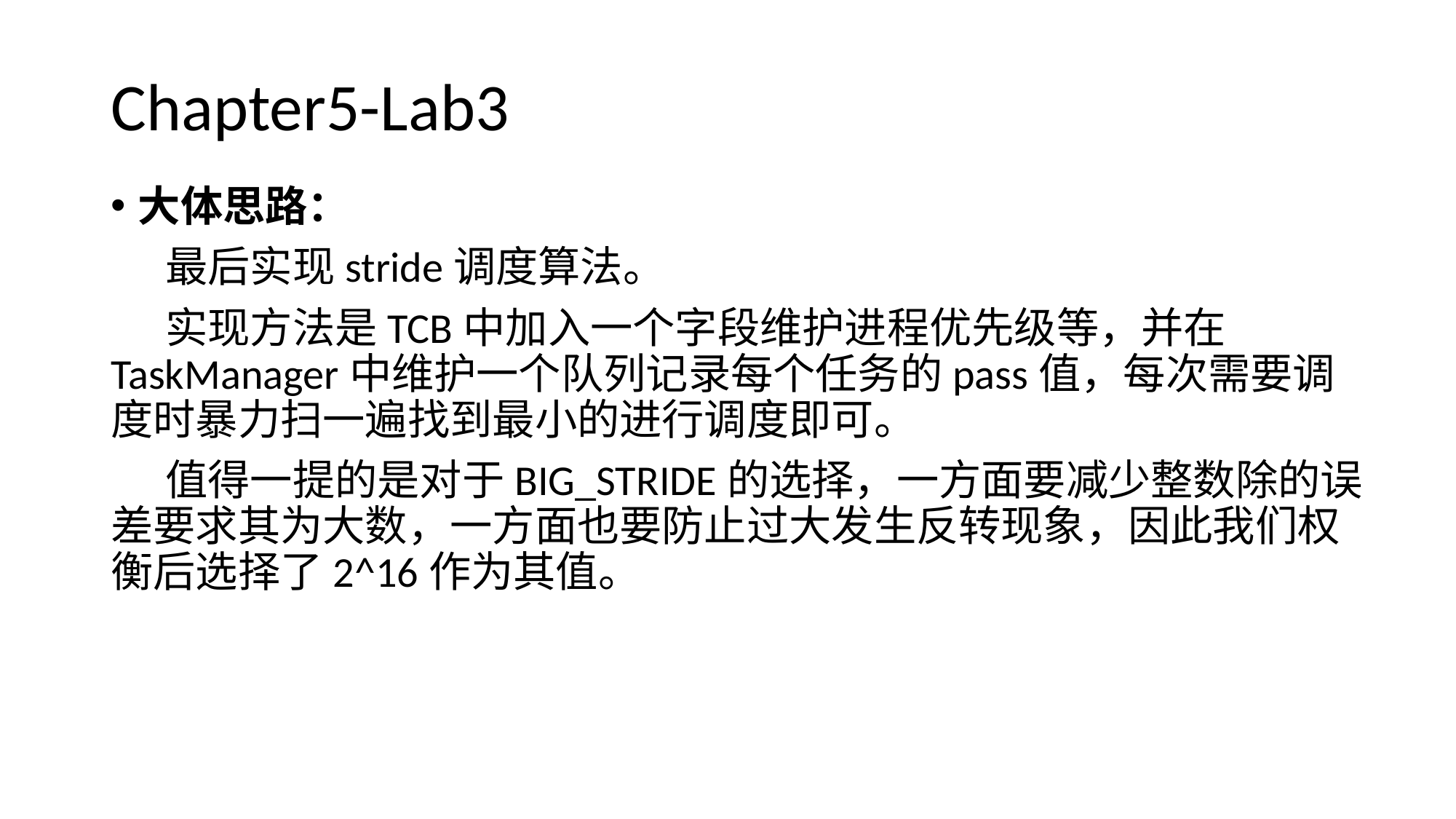

# Chapter5-Lab3
大体思路：
最后实现stride调度算法。
实现方法是TCB中加入一个字段维护进程优先级等，并在TaskManager中维护一个队列记录每个任务的pass值，每次需要调度时暴力扫一遍找到最小的进行调度即可。
值得一提的是对于BIG_STRIDE的选择，一方面要减少整数除的误差要求其为大数，一方面也要防止过大发生反转现象，因此我们权衡后选择了2^16作为其值。